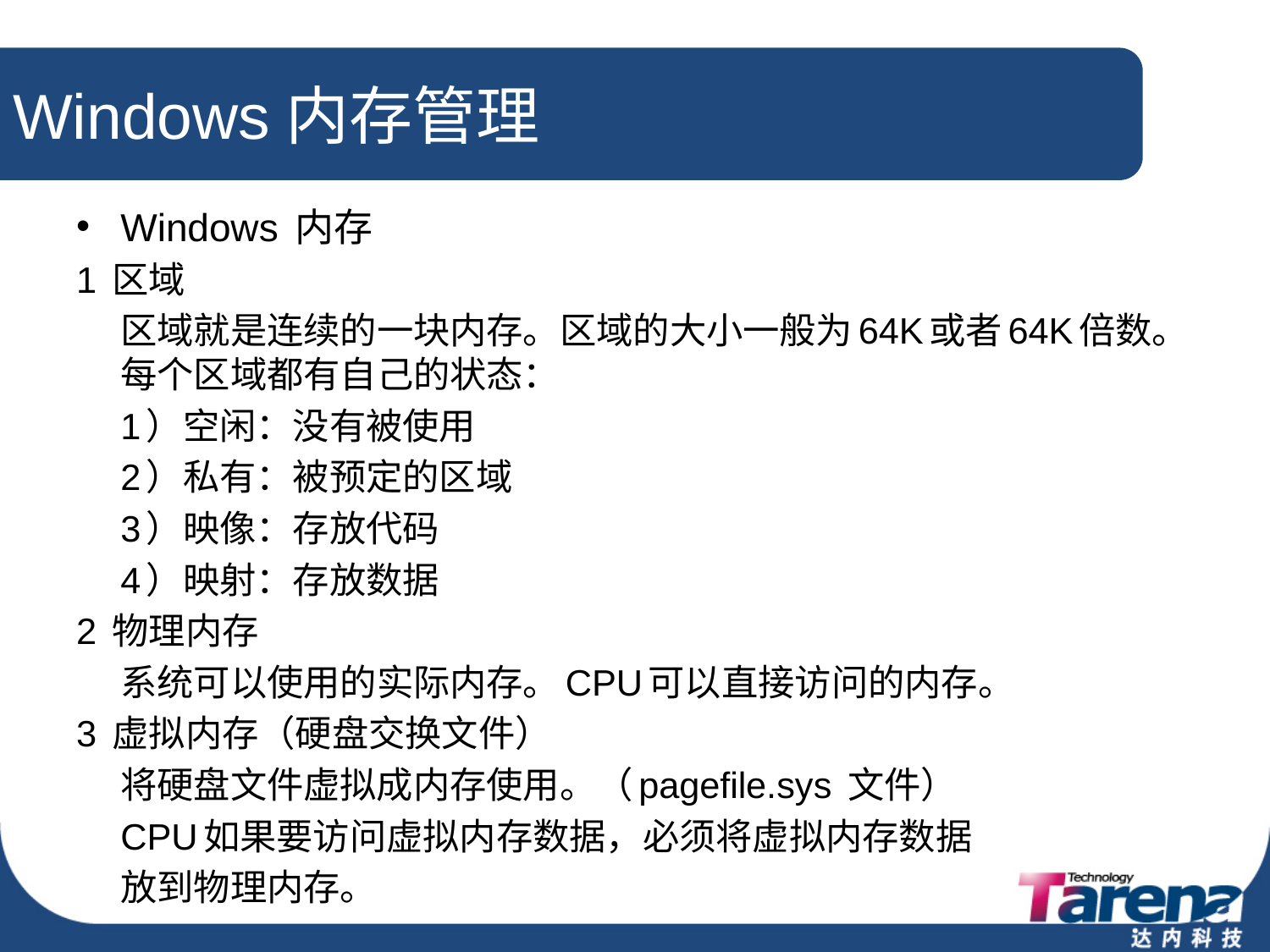

# Windows内存管理
Windows 内存
1 区域
	区域就是连续的一块内存。区域的大小一般为64K或者64K倍数。每个区域都有自己的状态：
	1）空闲：没有被使用
	2）私有：被预定的区域
	3）映像：存放代码
	4）映射：存放数据
2 物理内存
	系统可以使用的实际内存。CPU可以直接访问的内存。
3 虚拟内存（硬盘交换文件）
	将硬盘文件虚拟成内存使用。（pagefile.sys 文件）
	CPU如果要访问虚拟内存数据，必须将虚拟内存数据
	放到物理内存。